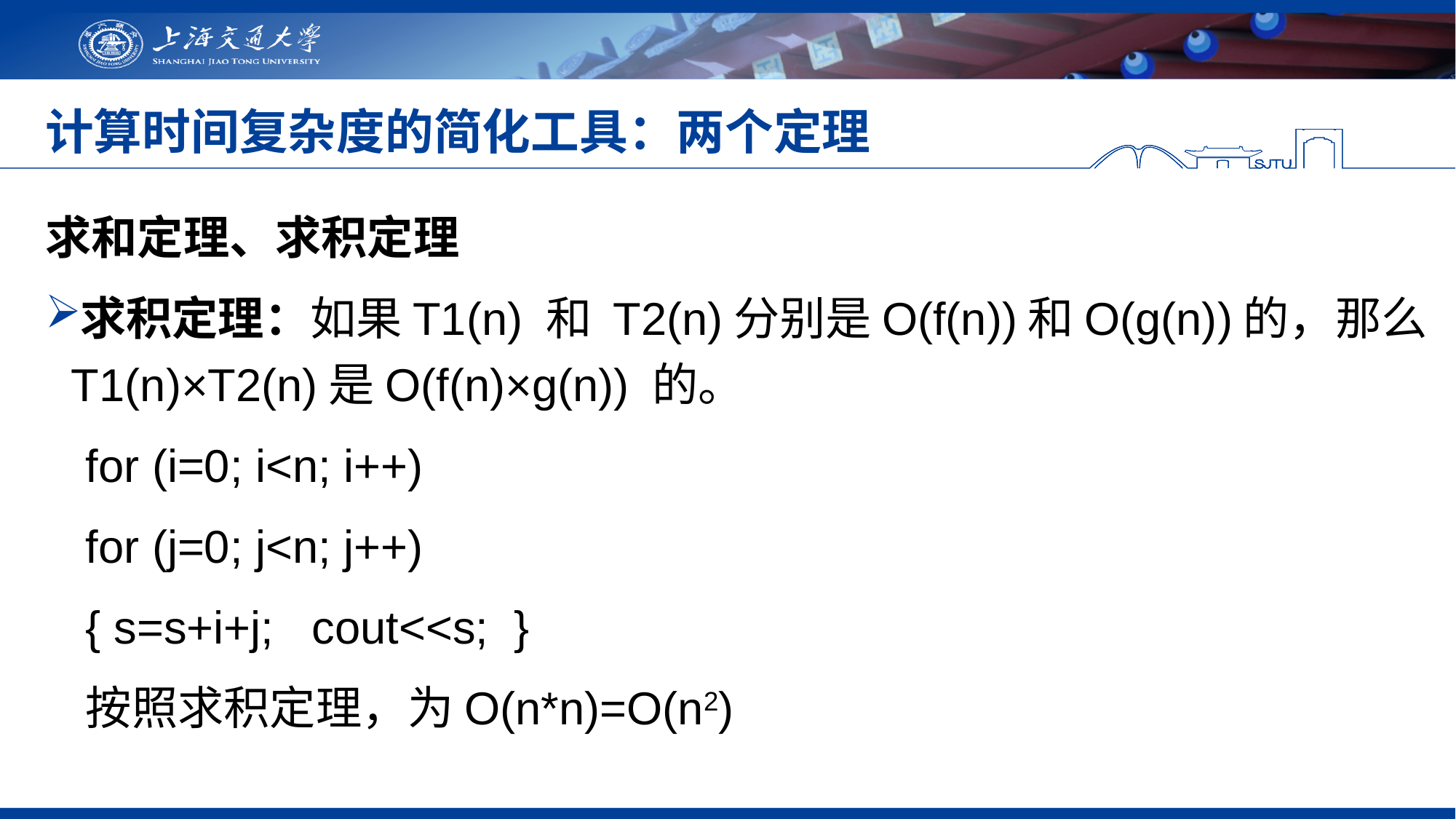

# 计算时间复杂度的简化工具：两个定理
求和定理、求积定理
求积定理：如果T1(n) 和 T2(n)分别是O(f(n))和O(g(n))的，那么T1(n)×T2(n)是O(f(n)×g(n)) 的。
for (i=0; i<n; i++)
	for (j=0; j<n; j++)
		{ s=s+i+j;   cout<<s;  }
按照求积定理，为O(n*n)=O(n2)